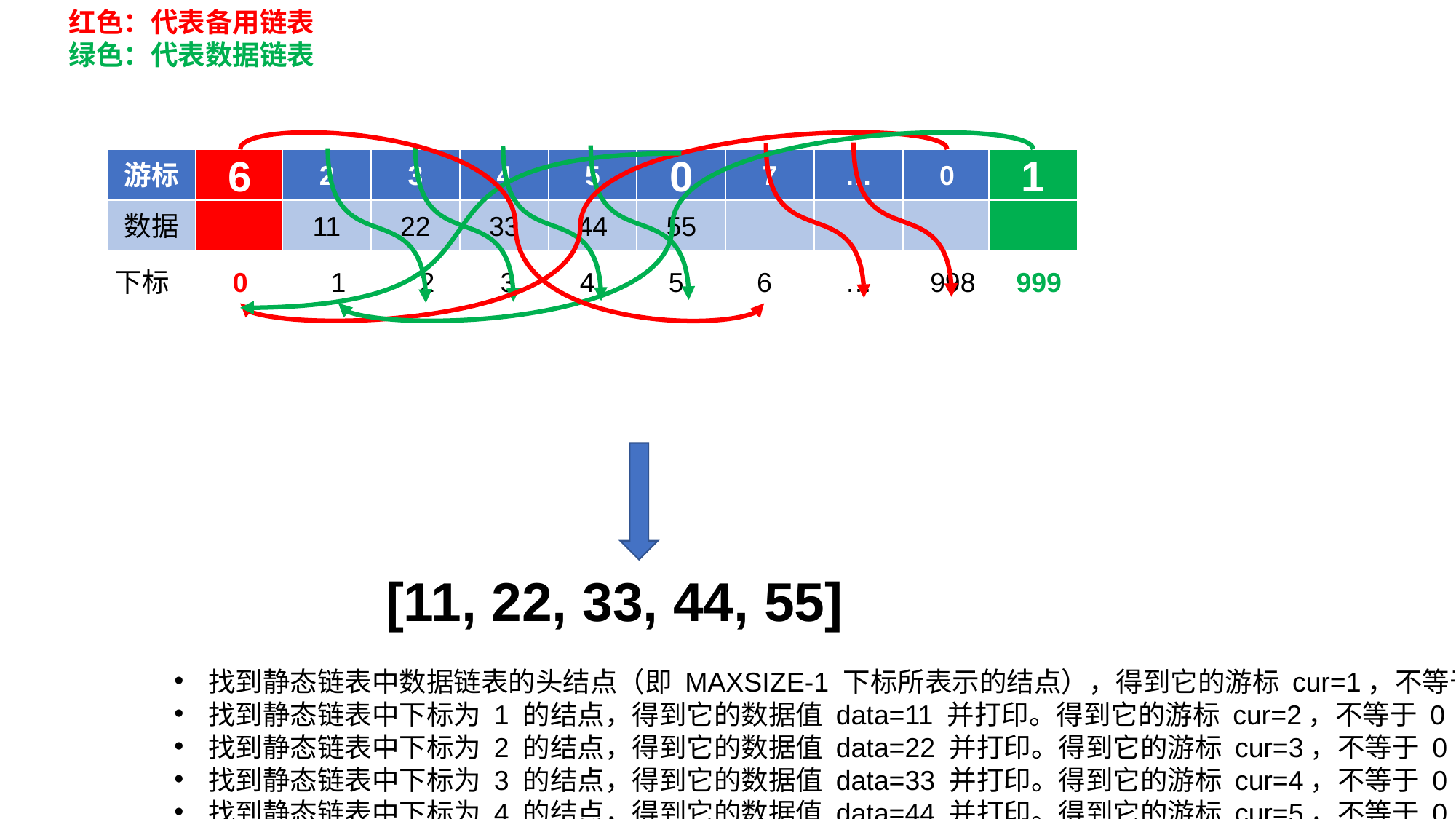

红色：代表备用链表
绿色：代表数据链表
1
0
…
7
0
5
4
3
6
2
游标

55
44
33
22

11
数据
999
下标
0
1
2
3
4
5
6
…
998

[11, 22, 33, 44, 55]
找到静态链表中数据链表的头结点（即 MAXSIZE-1 下标所表示的结点），得到它的游标 cur=1，不等于 0 继续循环。
找到静态链表中下标为 1 的结点，得到它的数据值 data=11 并打印。得到它的游标 cur=2，不等于 0 继续循环。
找到静态链表中下标为 2 的结点，得到它的数据值 data=22 并打印。得到它的游标 cur=3，不等于 0 继续循环。
找到静态链表中下标为 3 的结点，得到它的数据值 data=33 并打印。得到它的游标 cur=4，不等于 0 继续循环。
找到静态链表中下标为 4 的结点，得到它的数据值 data=44 并打印。得到它的游标 cur=5，不等于 0 继续循环。
找到静态链表中下标为 5 的结点，得到它的数据值 data=55 并打印。得到它的游标 cur=0，等于 0 结束数据链表的循环。